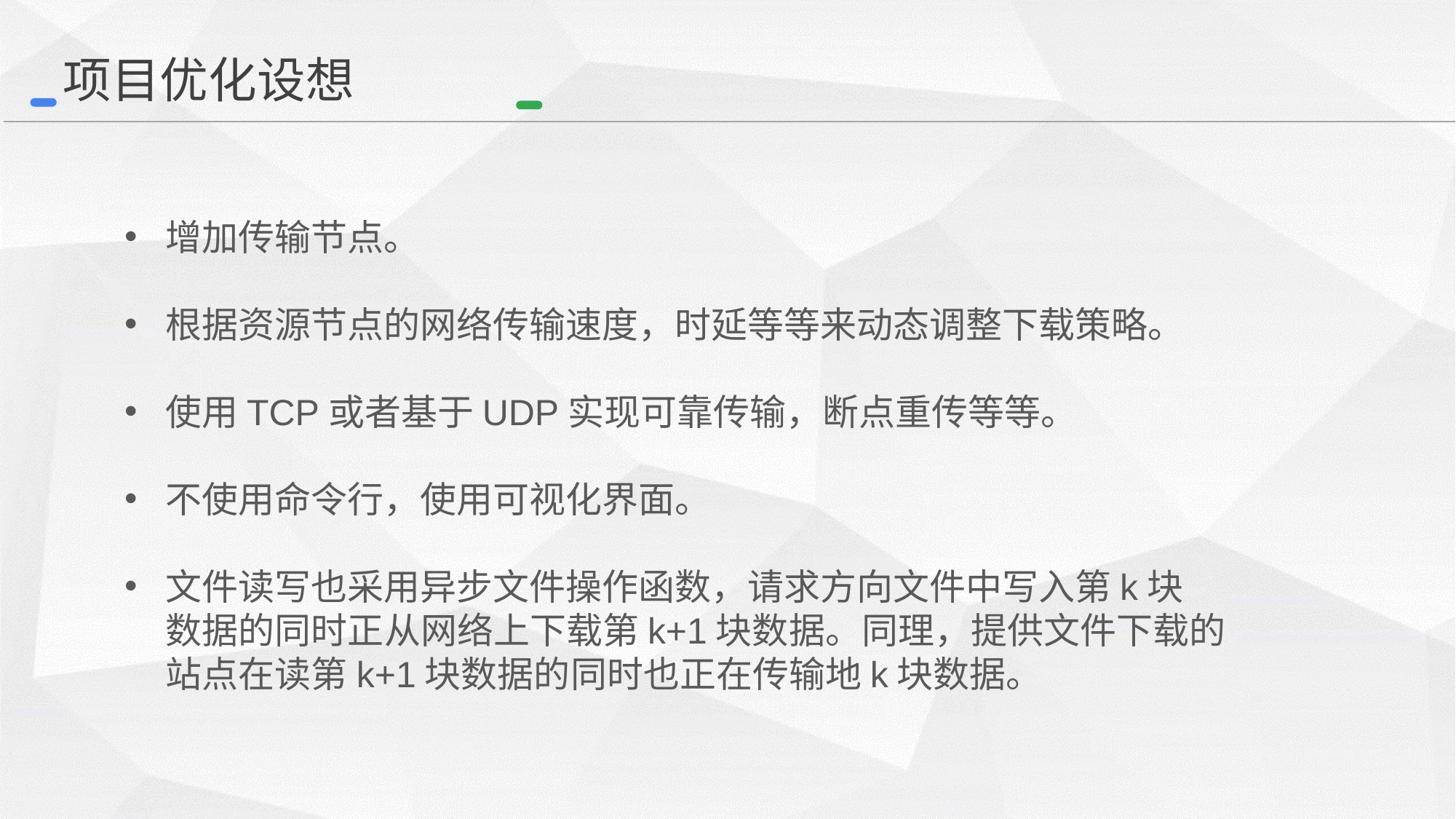

项目优化设想

增加传输节点。

根据资源节点的网络传输速度，时延等等来动态调整下载策略。

使用TCP或者基于UDP实现可靠传输，断点重传等等。

不使用命令行，使用可视化界面。

文件读写也采用异步文件操作函数，请求方向文件中写入第k块
    数据的同时正从网络上下载第k+1块数据。同理，提供文件下载的
    站点在读第k+1块数据的同时也正在传输地k块数据。